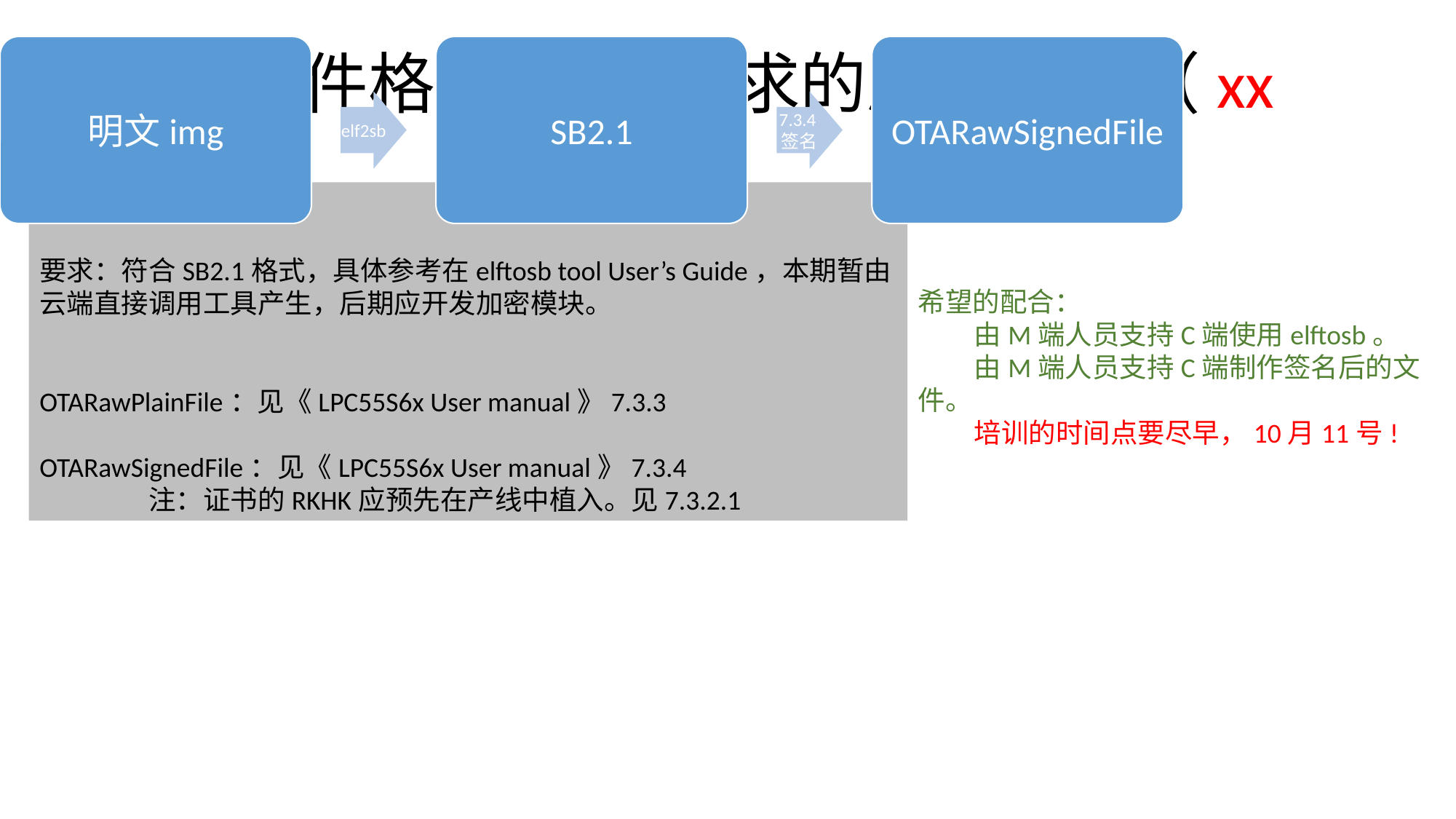

# OTA文件格式-NXP要求的原始文件（xx补充）
几个重要参考依据：

要求：符合SB2.1格式，具体参考在elftosb tool User’s Guide，本期暂由云端直接调用工具产生，后期应开发加密模块。

OTARawPlainFile：见《LPC55S6x User manual》7.3.3

OTARawSignedFile：见《LPC55S6x User manual》7.3.4
	注：证书的RKHK应预先在产线中植入。见7.3.2.1
希望的配合：
        由M端人员支持C端使用elftosb。
        由M端人员支持C端制作签名后的文件。
        培训的时间点要尽早，10月11号!
明文img
elf2sb
SB2.1
7.3.4签名
OTARawSignedFile